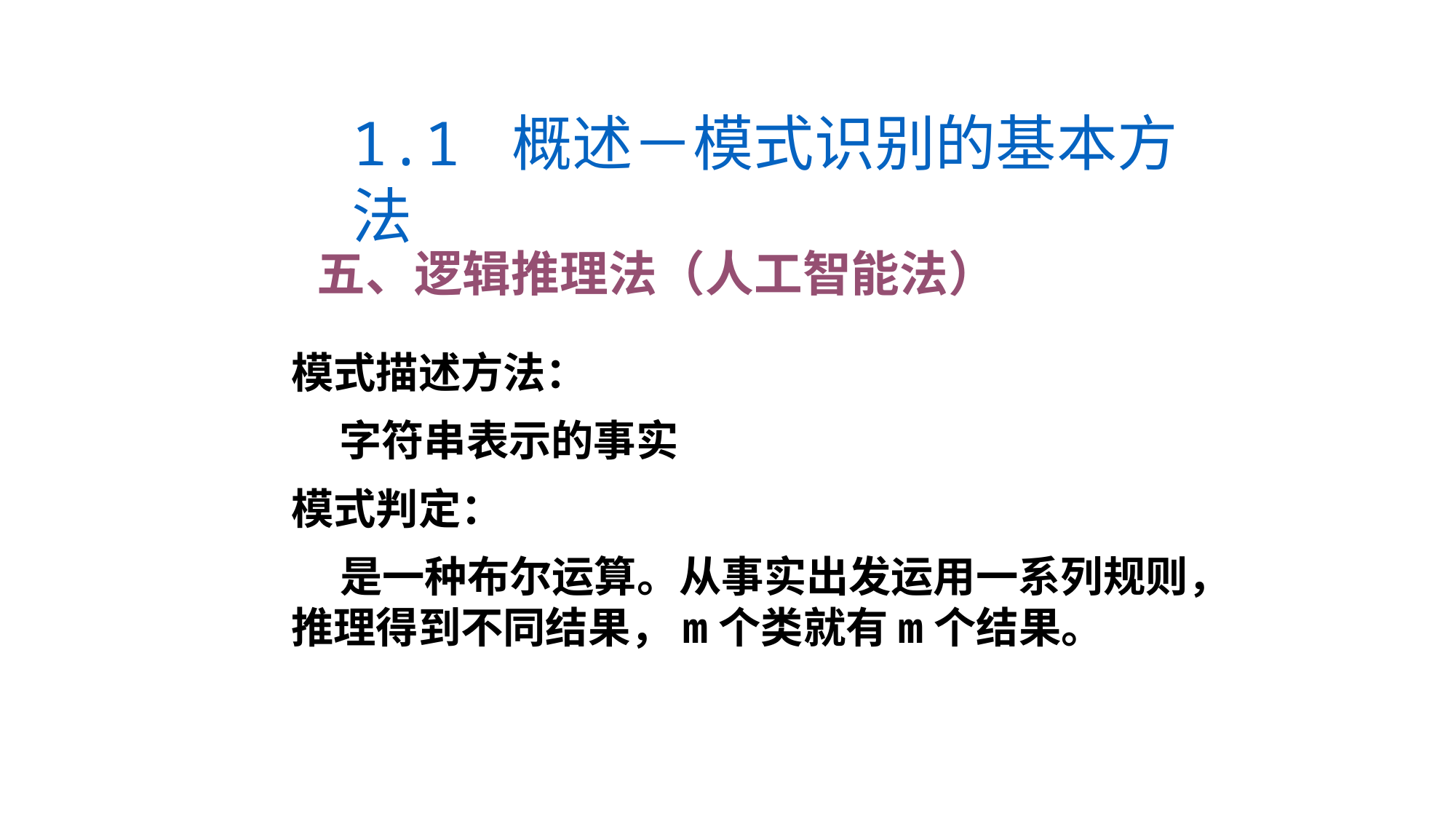

1.1 概述－模式识别的基本方法
五、逻辑推理法（人工智能法）
模式描述方法：
    字符串表示的事实
模式判定：
    是一种布尔运算。从事实出发运用一系列规则，推理得到不同结果，m个类就有m个结果。
35